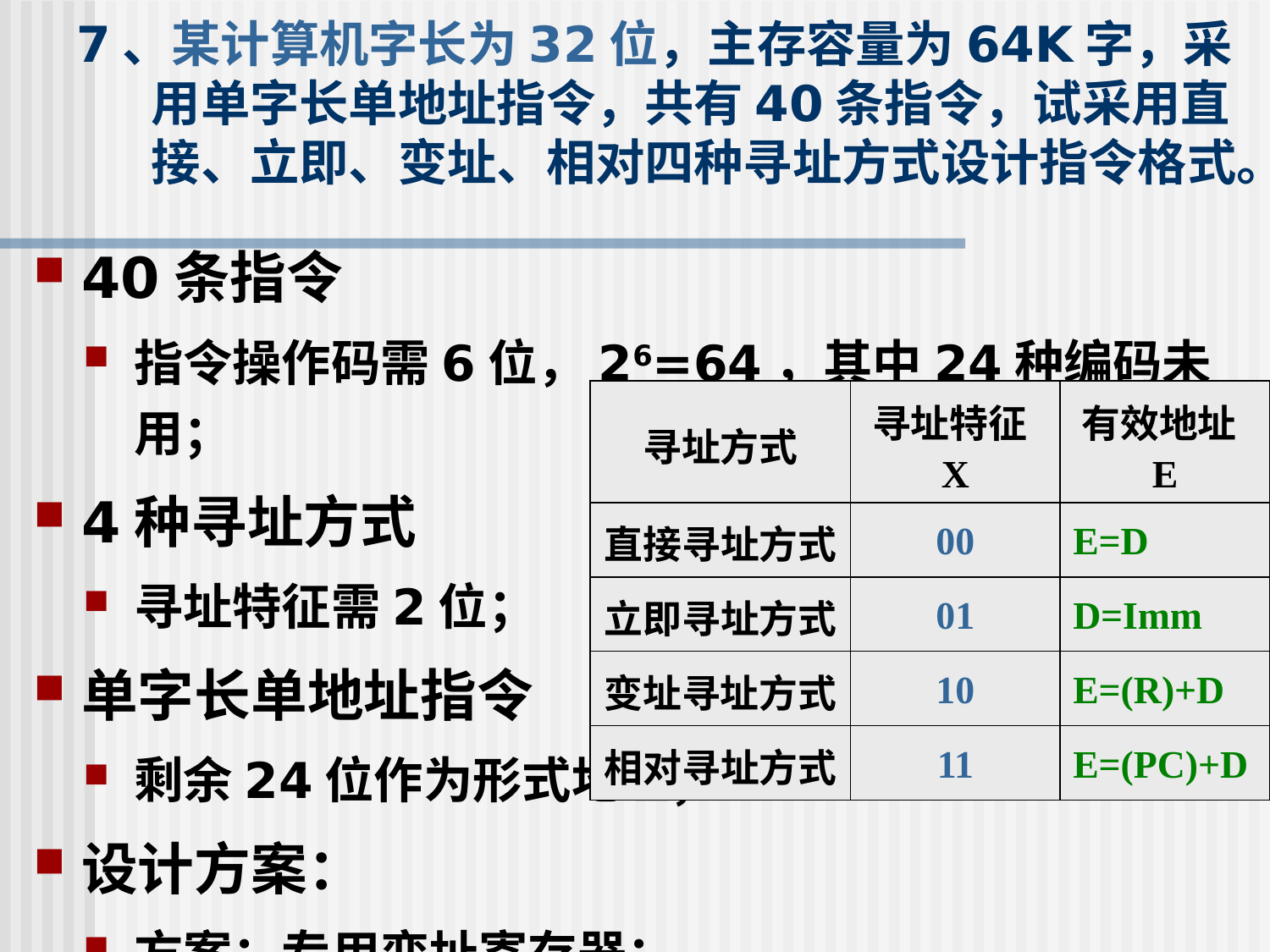

# 7、某计算机字长为32位，主存容量为64K字，采用单字长单地址指令，共有40条指令，试采用直接、立即、变址、相对四种寻址方式设计指令格式。
40条指令
指令操作码需6位，26=64，其中24种编码未用；
4种寻址方式
寻址特征需2位；
单字长单地址指令
剩余24位作为形式地址；
设计方案：
方案：专用变址寄存器；
| 寻址方式 | 寻址特征X | 有效地址E |
| --- | --- | --- |
| 直接寻址方式 | 00 | E=D |
| 立即寻址方式 | 01 | D=Imm |
| 变址寻址方式 | 10 | E=(R)+D |
| 相对寻址方式 | 11 | E=(PC)+D |

58